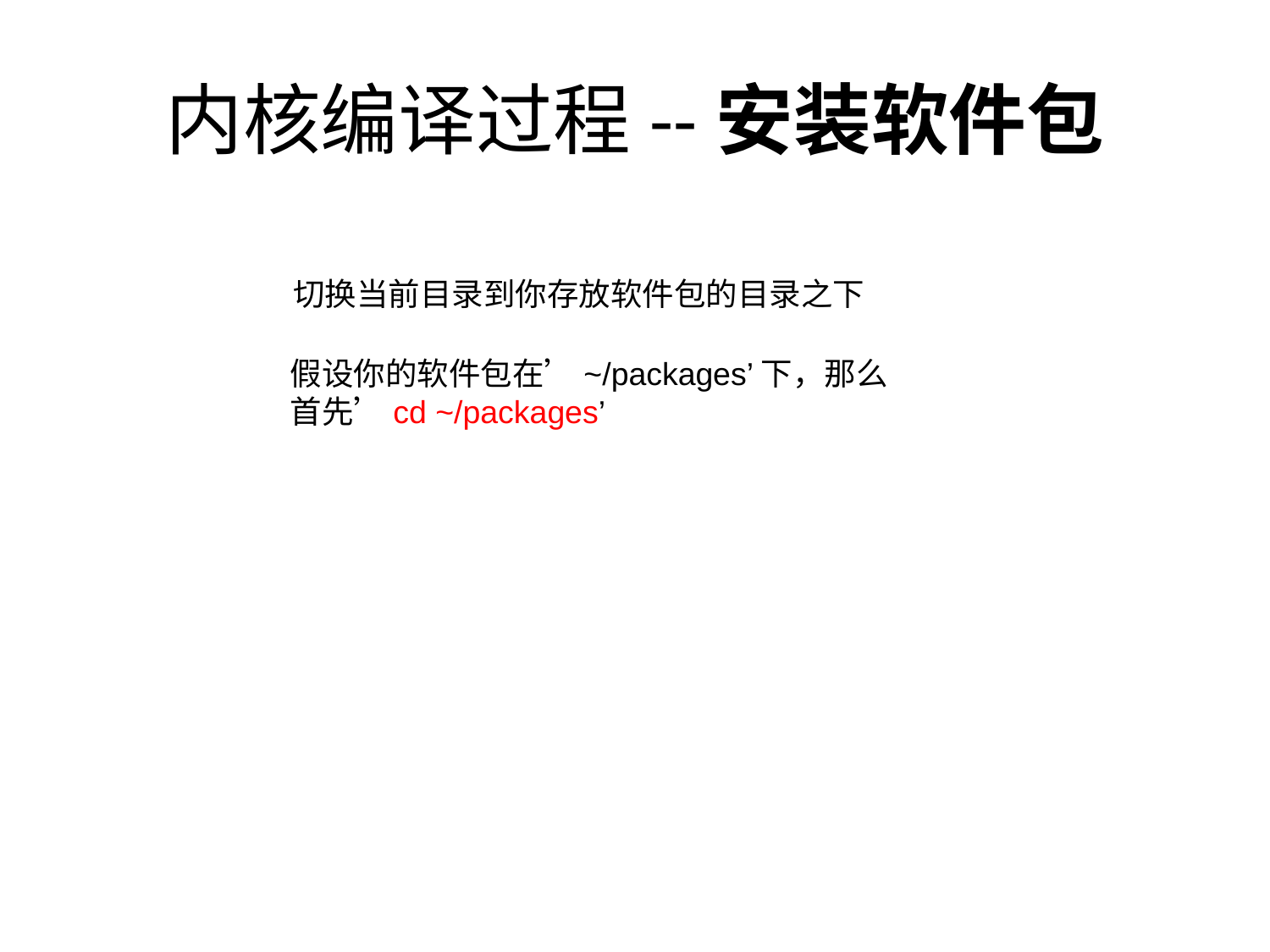

# 内核编译过程--安装软件包
切换当前目录到你存放软件包的目录之下
假设你的软件包在’~/packages’下，那么首先’cd ~/packages’